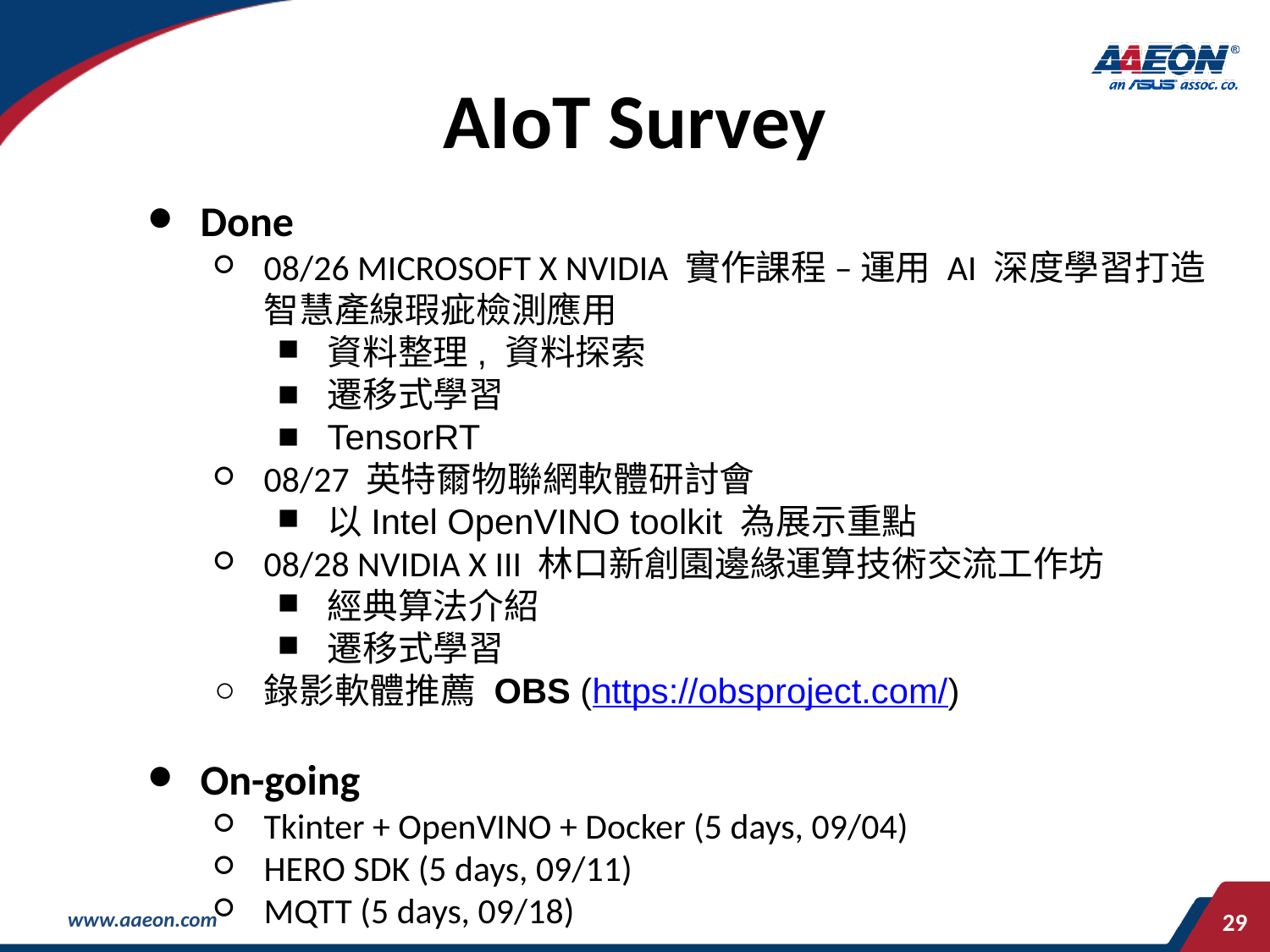

# AIoT Survey
Done
08/26 MICROSOFT X NVIDIA 實作課程 – 運用 AI 深度學習打造智慧產線瑕疵檢測應用
資料整理, 資料探索
遷移式學習
TensorRT
08/27 英特爾物聯網軟體研討會
以Intel OpenVINO toolkit 為展示重點
08/28 NVIDIA X III 林口新創園邊緣運算技術交流工作坊
經典算法介紹
遷移式學習
錄影軟體推薦 OBS (https://obsproject.com/)

On-going
Tkinter + OpenVINO + Docker (5 days, 09/04)
HERO SDK (5 days, 09/11)
MQTT (5 days, 09/18)
29